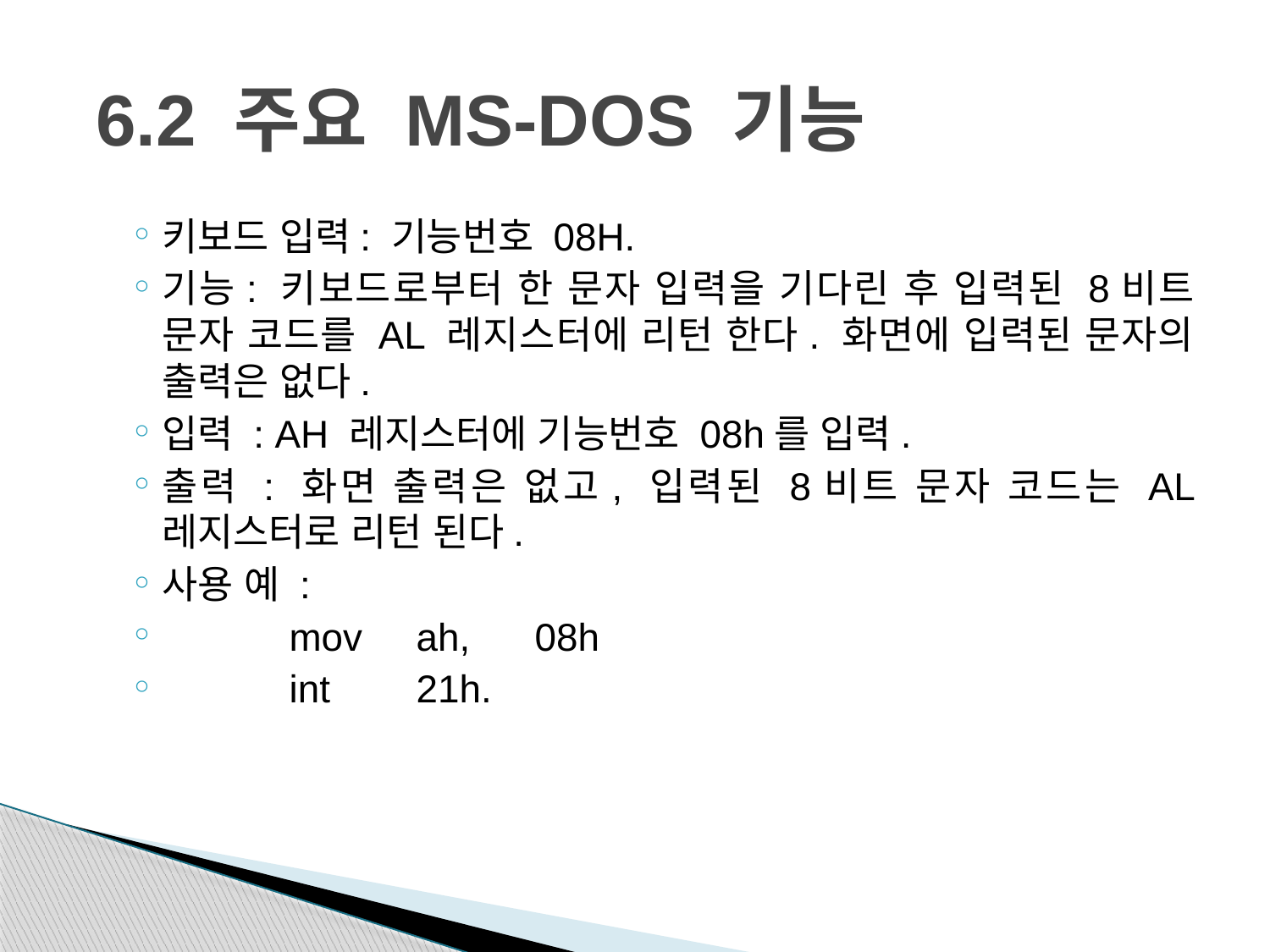

# 6.2 주요 MS-DOS 기능
키보드 입력: 기능번호 08H.
기능: 키보드로부터 한 문자 입력을 기다린 후 입력된 8비트 문자 코드를 AL 레지스터에 리턴 한다. 화면에 입력된 문자의 출력은 없다.
입력 : AH 레지스터에 기능번호 08h를 입력.
출력 : 화면 출력은 없고, 입력된 8비트 문자 코드는 AL 레지스터로 리턴 된다.
사용 예 :
	mov	ah,      08h
	int	21h.